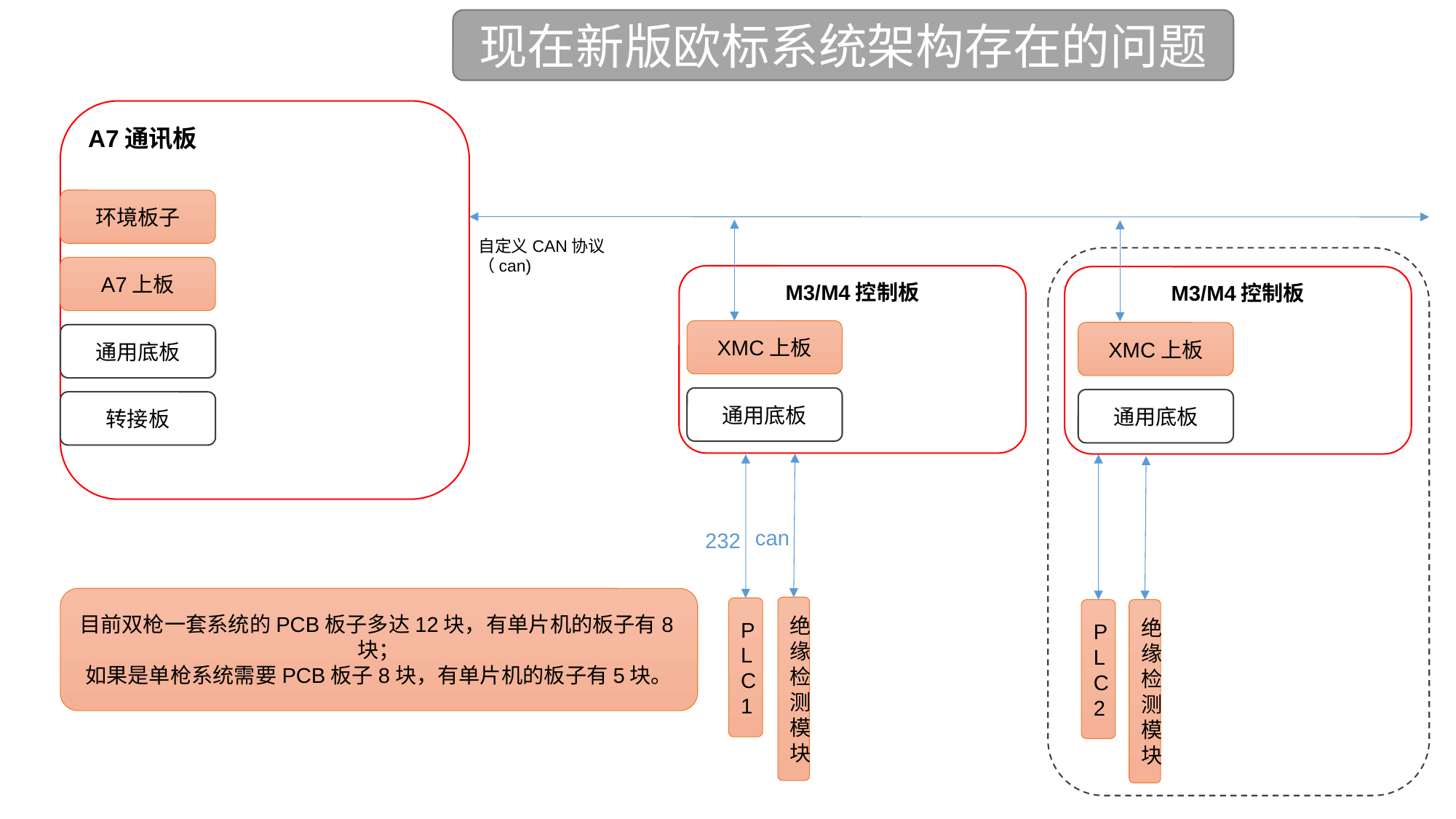

现在新版欧标系统架构存在的问题
A7通讯板
环境板子
自定义CAN协议
（can)

A7上板
M3/M4控制板
M3/M4控制板
XMC上板
XMC上板
通用底板
通用底板
通用底板
转接板
can
232
目前双枪一套系统的PCB板子多达12块，有单片机的板子有8块；
如果是单枪系统需要PCB板子8块，有单片机的板子有5块。
绝缘检测模块
PLC1
PLC2
绝缘检测模块